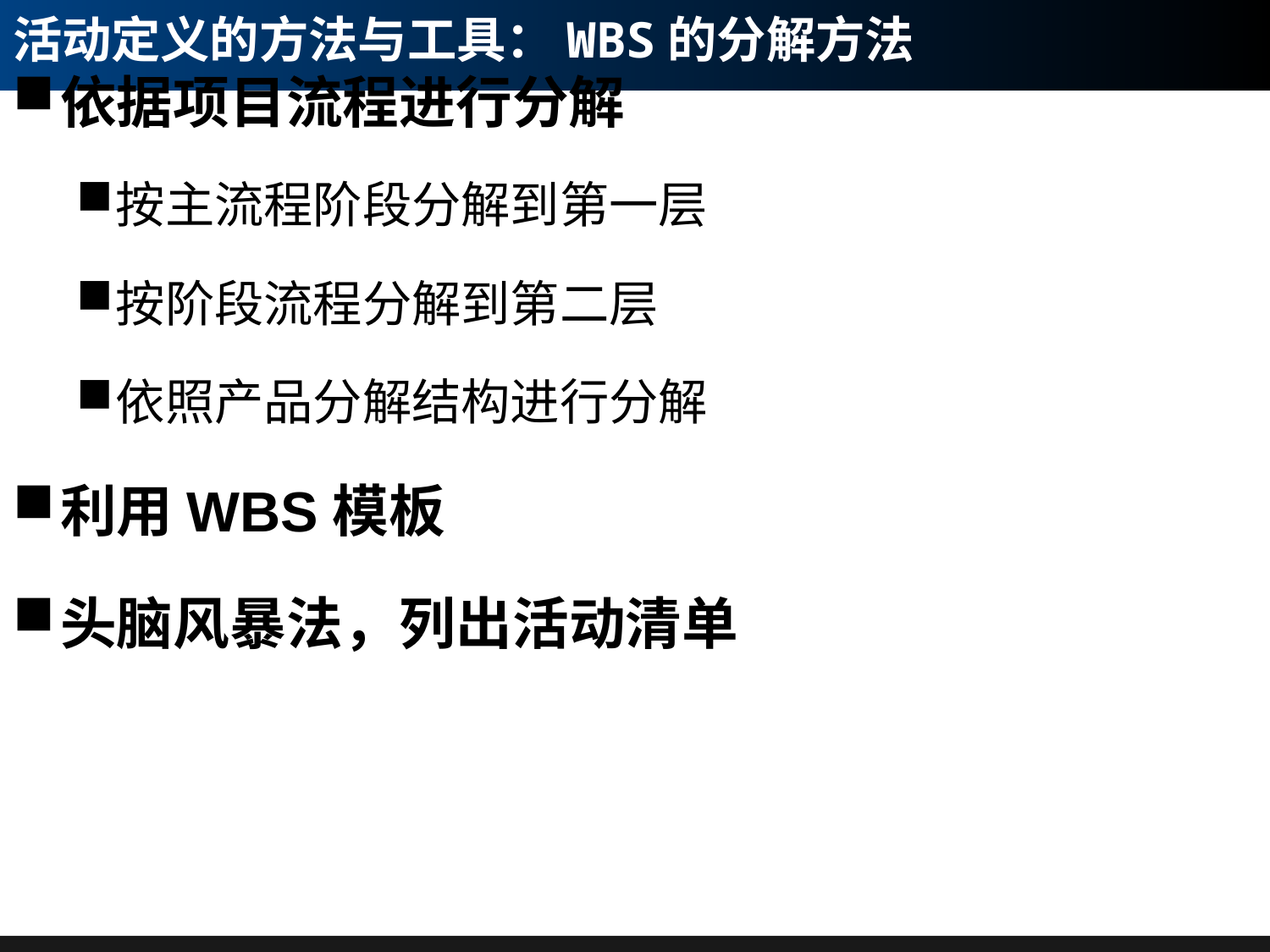

# 活动定义的方法与工具：WBS的分解方法
依据项目流程进行分解
按主流程阶段分解到第一层
按阶段流程分解到第二层
依照产品分解结构进行分解
利用WBS模板
头脑风暴法，列出活动清单